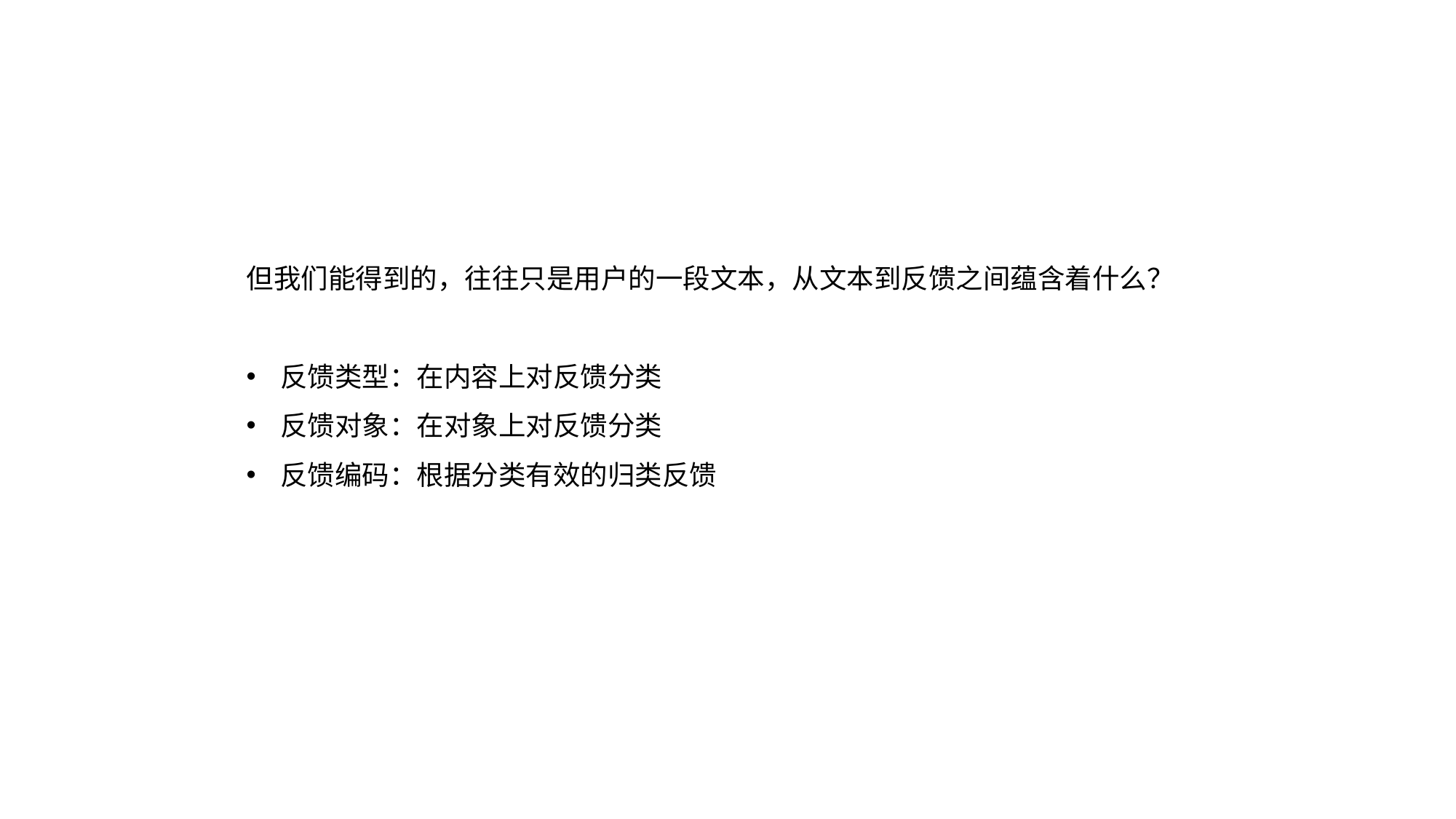

但我们能得到的，往往只是用户的一段文本，从文本到反馈之间蕴含着什么？

反馈类型：在内容上对反馈分类
反馈对象：在对象上对反馈分类
反馈编码：根据分类有效的归类反馈